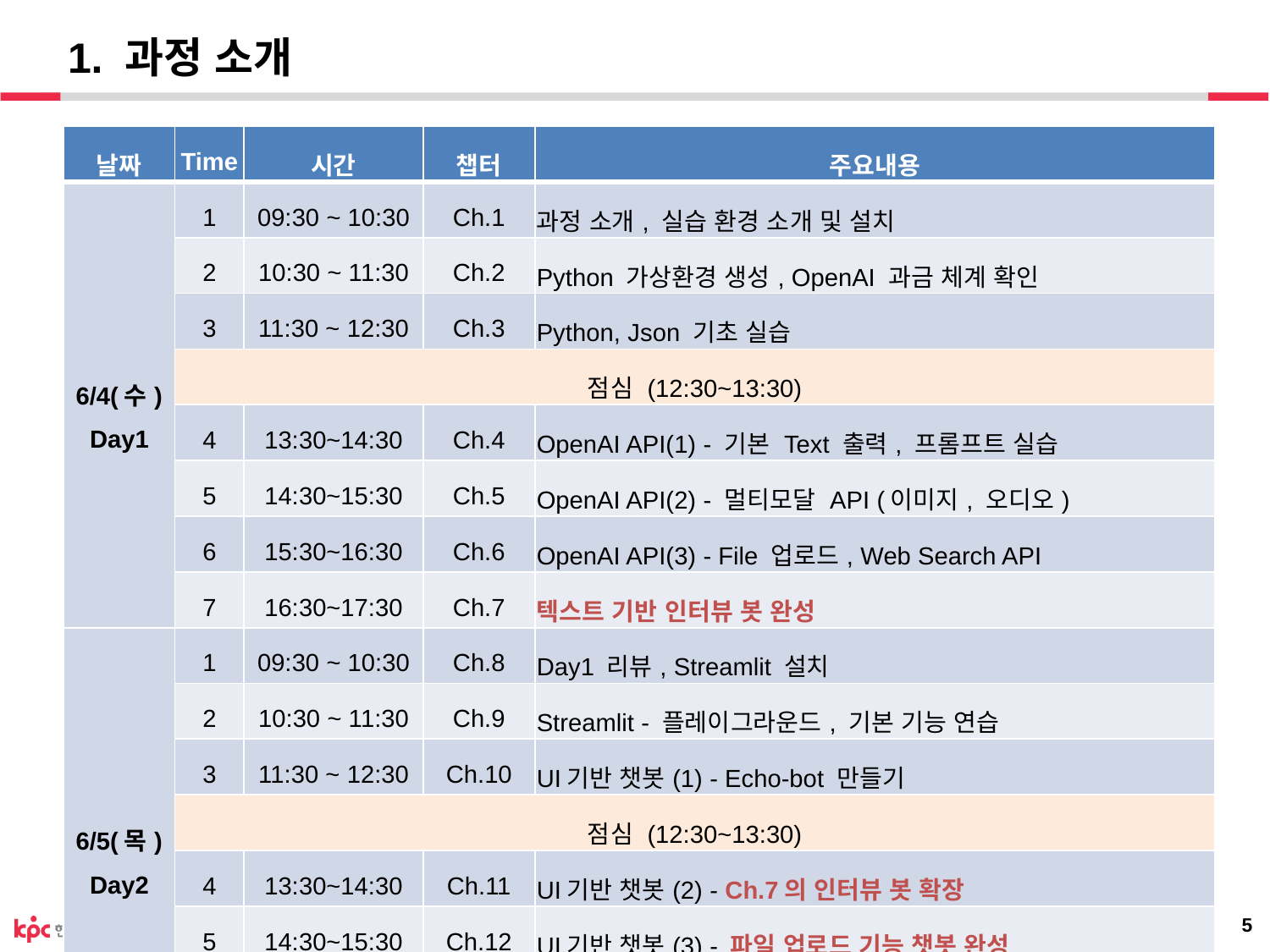

# 1. 과정 소개
| 날짜 | Time | 시간 | 챕터 | 주요내용 |
| --- | --- | --- | --- | --- |
| 6/4(수) Day1 | 1 | 09:30 ~ 10:30 | Ch.1 | 과정 소개, 실습 환경 소개 및 설치 |
|  | 2 | 10:30 ~ 11:30 | Ch.2 | Python 가상환경 생성, OpenAI 과금 체계 확인 |
|  | 3 | 11:30 ~ 12:30 | Ch.3 | Python, Json 기초 실습 |
|  | 점심 (12:30~13:30) |  |  |  |
|  | 4 | 13:30~14:30 | Ch.4 | OpenAI API(1) - 기본 Text 출력, 프롬프트 실습 |
|  | 5 | 14:30~15:30 | Ch.5 | OpenAI API(2) - 멀티모달 API (이미지, 오디오) |
|  | 6 | 15:30~16:30 | Ch.6 | OpenAI API(3) - File 업로드, Web Search API |
|  | 7 | 16:30~17:30 | Ch.7 | 텍스트 기반 인터뷰 봇 완성 |
| 6/5(목) Day2 | 1 | 09:30 ~ 10:30 | Ch.8 | Day1 리뷰, Streamlit 설치 |
|  | 2 | 10:30 ~ 11:30 | Ch.9 | Streamlit - 플레이그라운드, 기본 기능 연습 |
|  | 3 | 11:30 ~ 12:30 | Ch.10 | UI기반 챗봇(1) - Echo-bot 만들기 |
|  | 점심 (12:30~13:30) |  |  |  |
|  | 4 | 13:30~14:30 | Ch.11 | UI기반 챗봇(2) - Ch.7의 인터뷰 봇 확장 |
|  | 5 | 14:30~15:30 | Ch.12 | UI기반 챗봇(3) - 파일 업로드 기능 챗봇 완성 |
|  | 6 | 15:30~16:30 | Ch.13 | 소스 리팩토링, 바이브코딩 데모/실습 |
|  | 7 | 16:30~17:30 | Ch.14 | LLM 확장기능, Q&A |